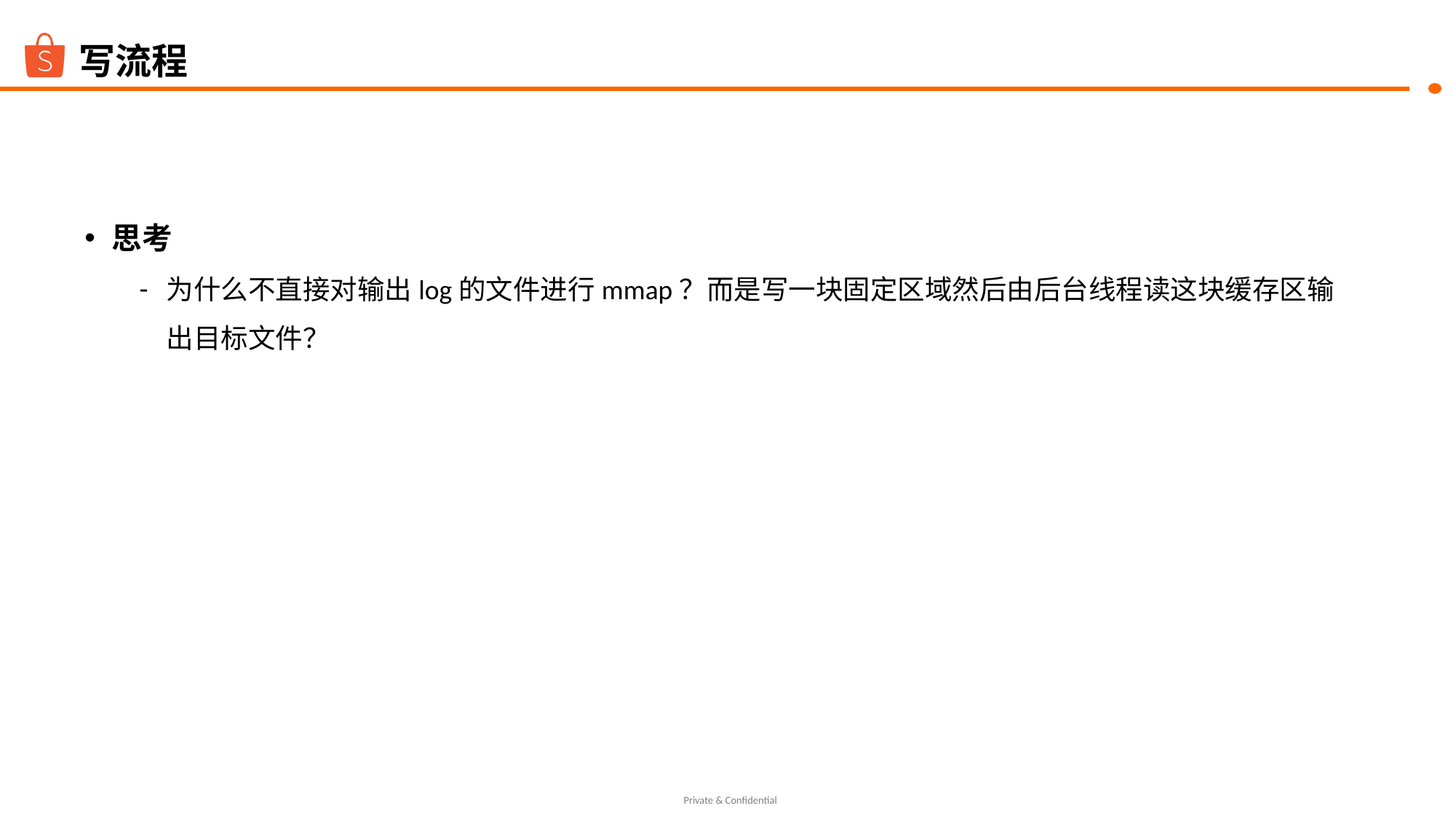

# 写流程
思考
为什么不直接对输出log的文件进行mmap？而是写一块固定区域然后由后台线程读这块缓存区输出目标文件？